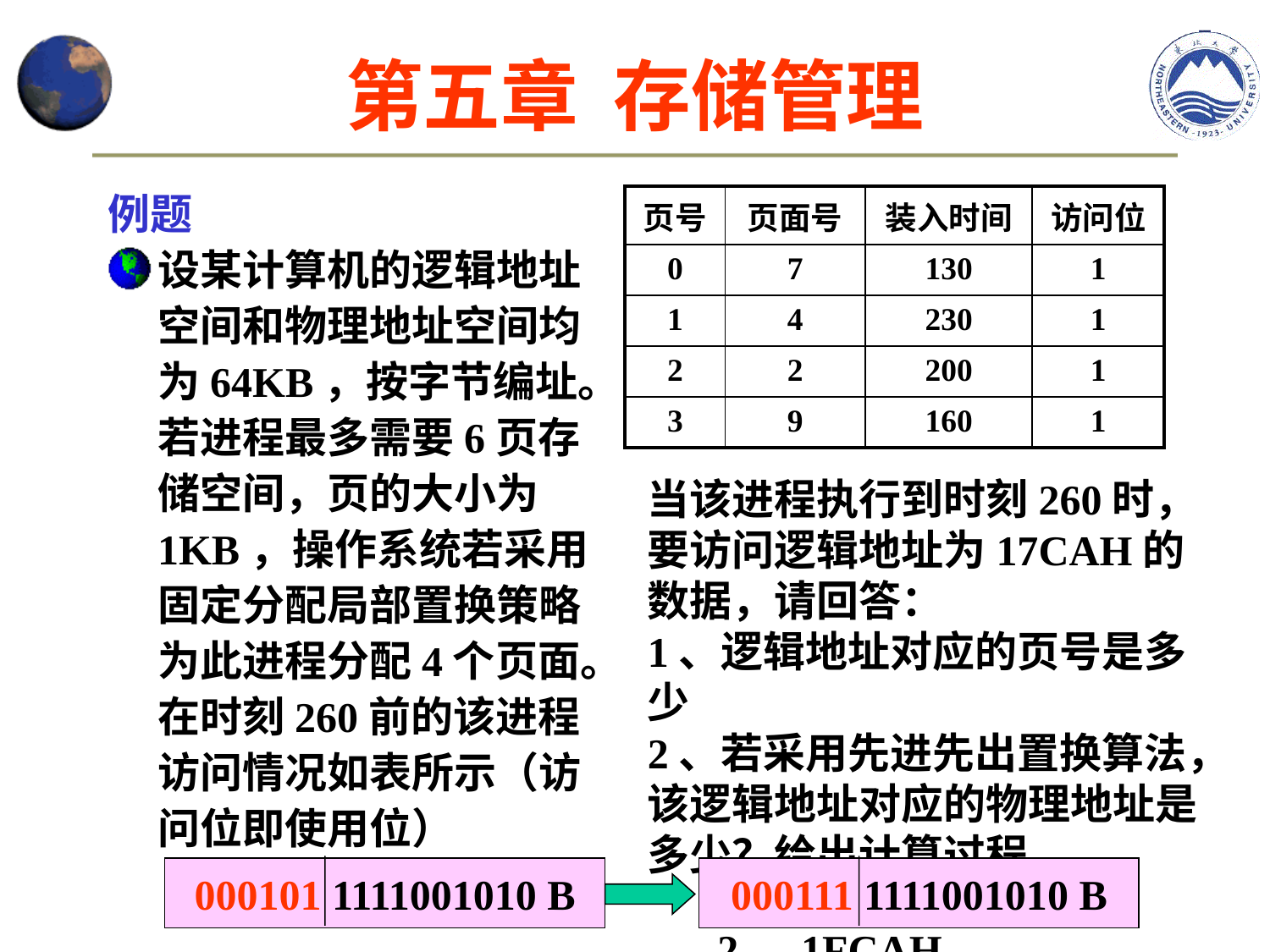

第五章  存储管理
例题
设某计算机的逻辑地址空间和物理地址空间均为64KB，按字节编址。若进程最多需要6页存储空间，页的大小为1KB，操作系统若采用固定分配局部置换策略为此进程分配4个页面。在时刻260前的该进程访问情况如表所示（访问位即使用位）
| 页号 | 页面号 | 装入时间 | 访问位 |
| --- | --- | --- | --- |
| 0 | 7 | 130 | 1 |
| 1 | 4 | 230 | 1 |
| 2 | 2 | 200 | 1 |
| 3 | 9 | 160 | 1 |
当该进程执行到时刻260时，要访问逻辑地址为17CAH的数据，请回答：
1、逻辑地址对应的页号是多少
2、若采用先进先出置换算法，该逻辑地址对应的物理地址是多少？给出计算过程。

000101 1111001010 B

000111 1111001010 B

1、5      2、1FCAH